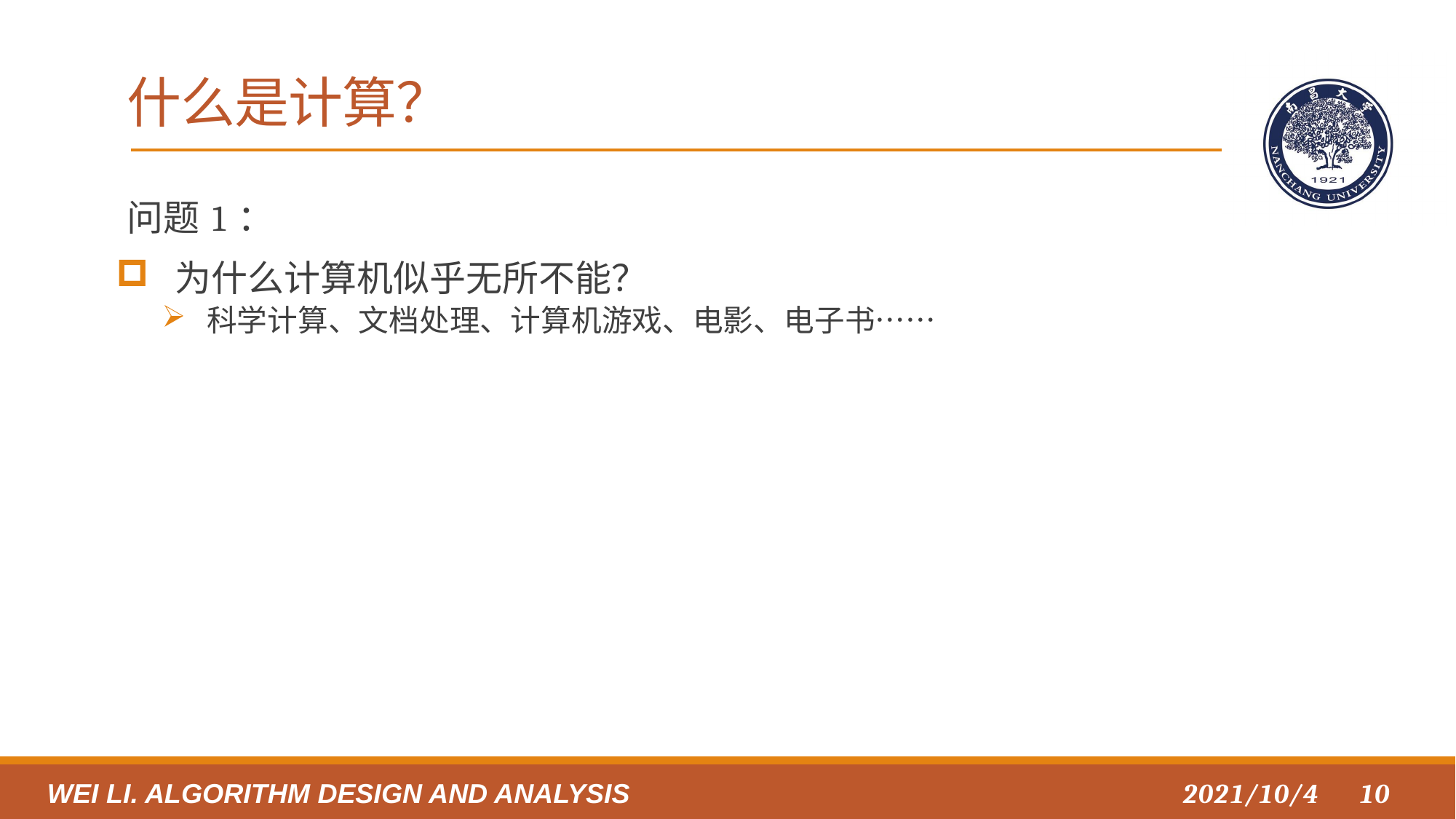

# 什么是计算？
问题1：
  为什么计算机似乎无所不能？
  科学计算、文档处理、计算机游戏、电影、电子书……
Wei li. ALGORITHM DESIGN AND ANALYSIS
2021/10/4
10